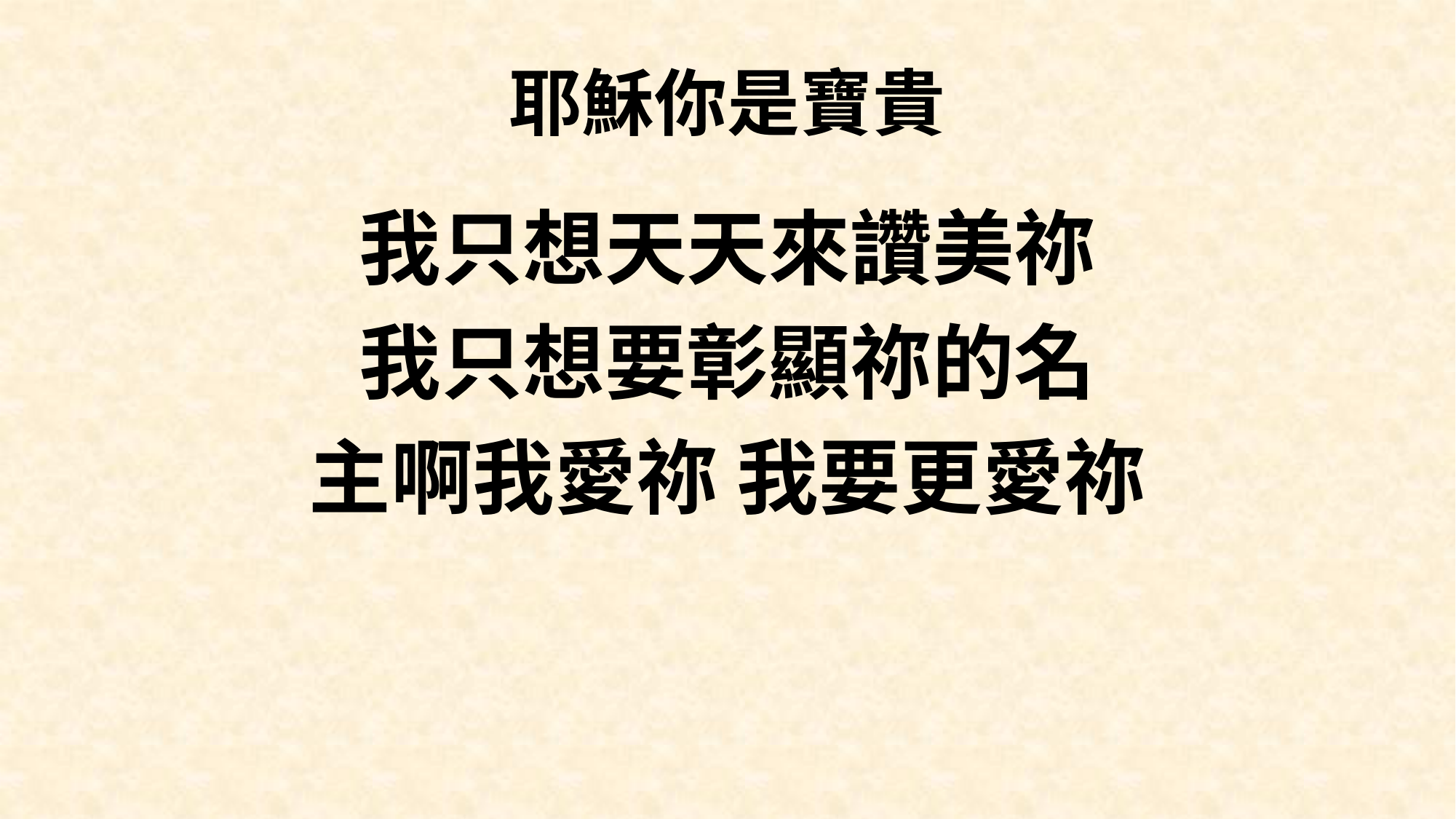

# 耶穌你是寶貴
我只想天天來讚美祢
我只想要彰顯祢的名
主啊我愛祢 我要更愛祢